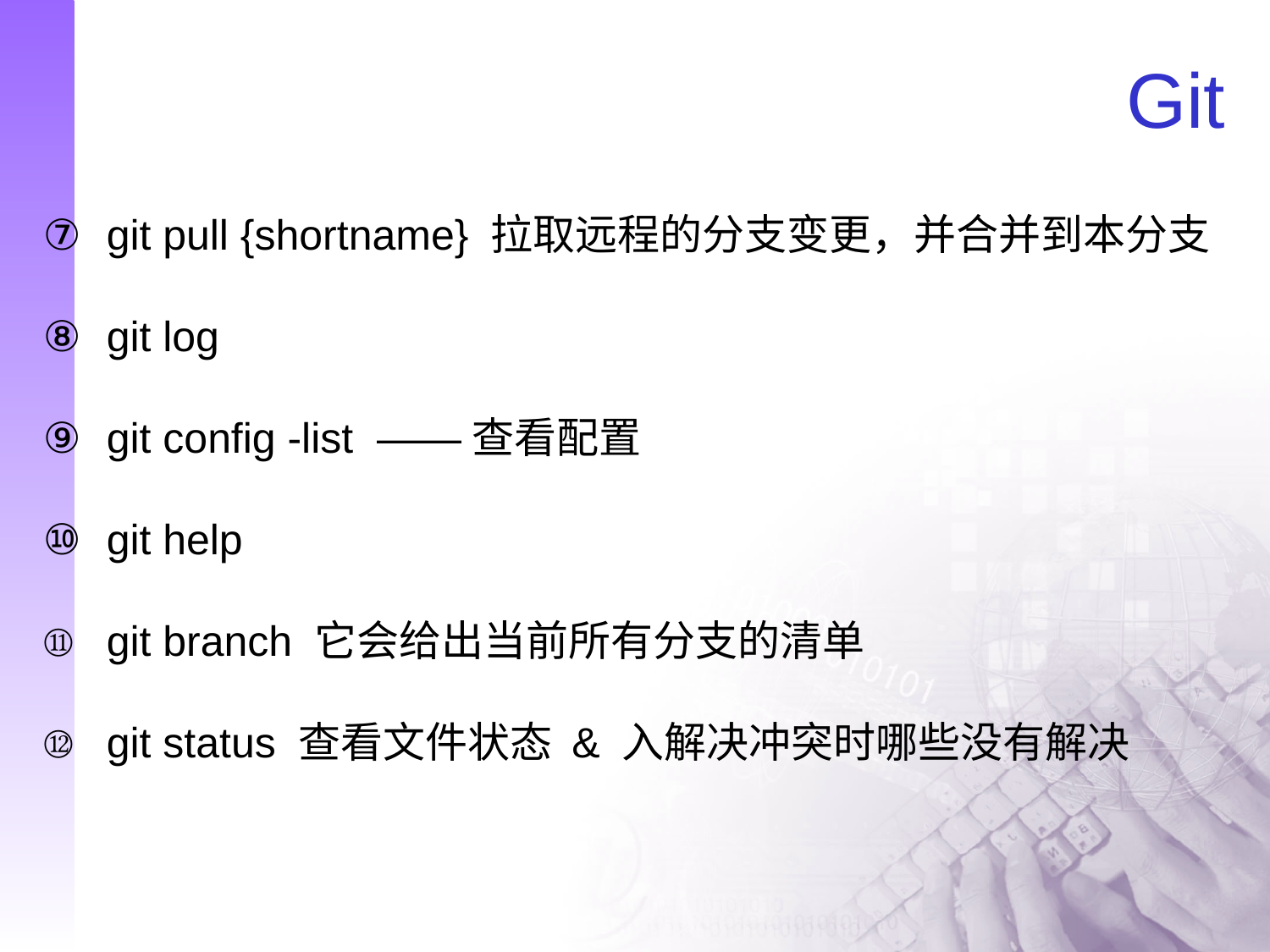

# Git

git pull {shortname} 拉取远程的分支变更，并合并到本分支

git log

git config -list  ——查看配置

git help

git branch 它会给出当前所有分支的清单

git status 查看文件状态 & 入解决冲突时哪些没有解决